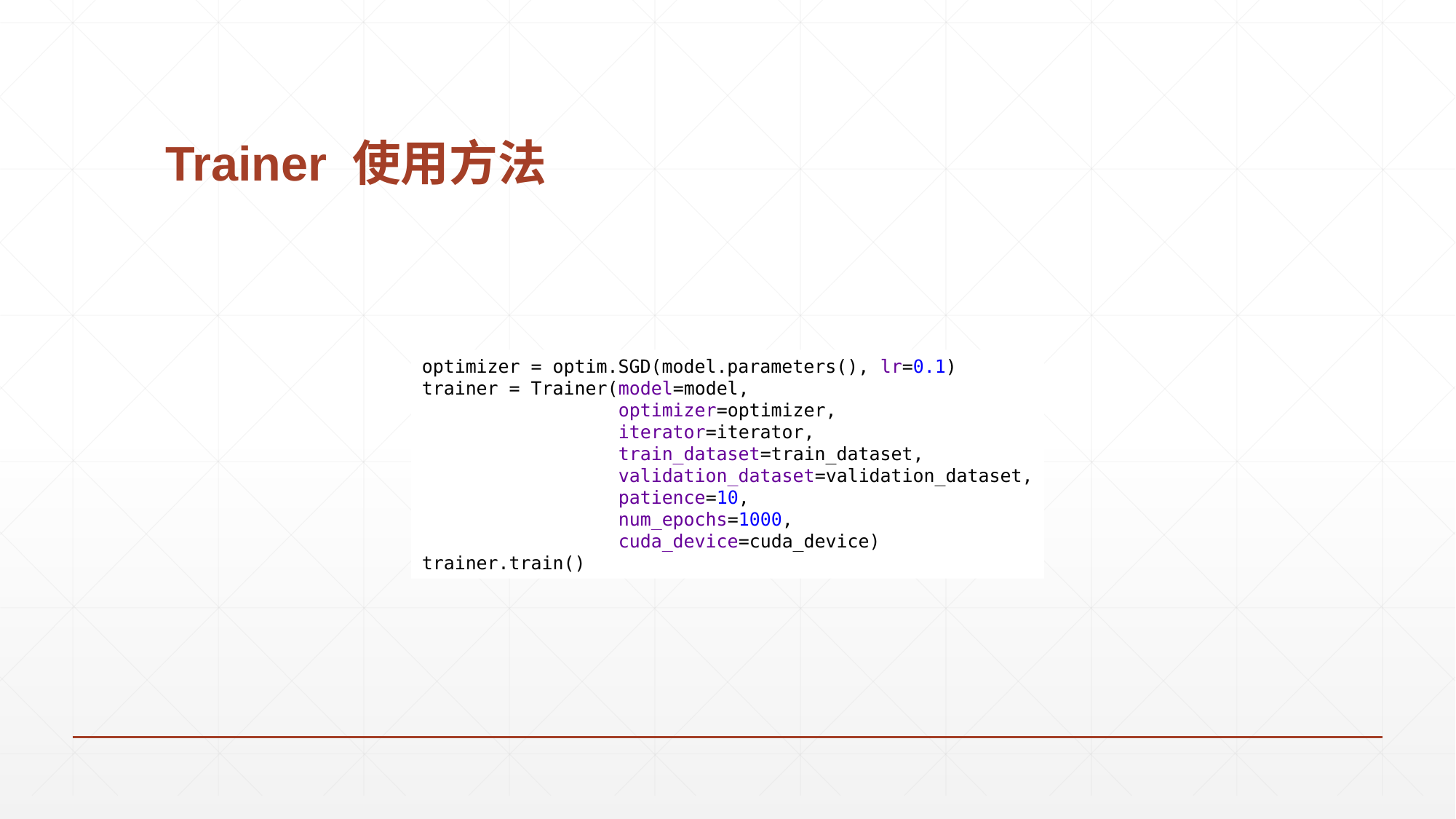

# Trainer 使用方法

optimizer = optim.SGD(model.parameters(), lr=0.1)
trainer = Trainer(model=model,
                  optimizer=optimizer,
                  iterator=iterator,
                  train_dataset=train_dataset,
                  validation_dataset=validation_dataset,
                  patience=10,
                  num_epochs=1000,
                  cuda_device=cuda_device)
trainer.train()